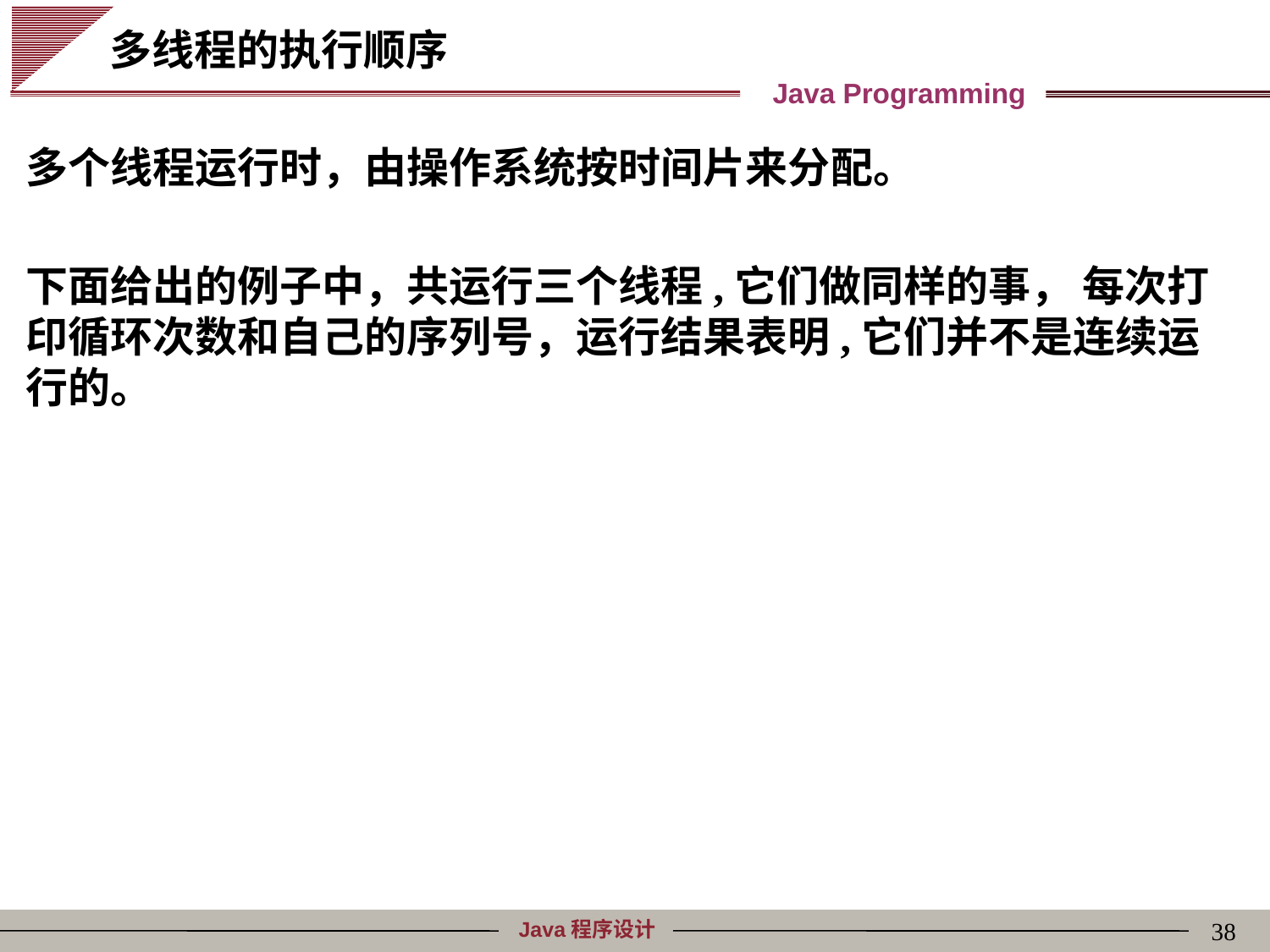

# 多线程的执行顺序
多个线程运行时，由操作系统按时间片来分配。

下面给出的例子中，共运行三个线程,它们做同样的事， 每次打印循环次数和自己的序列号，运行结果表明,它们并不是连续运行的。